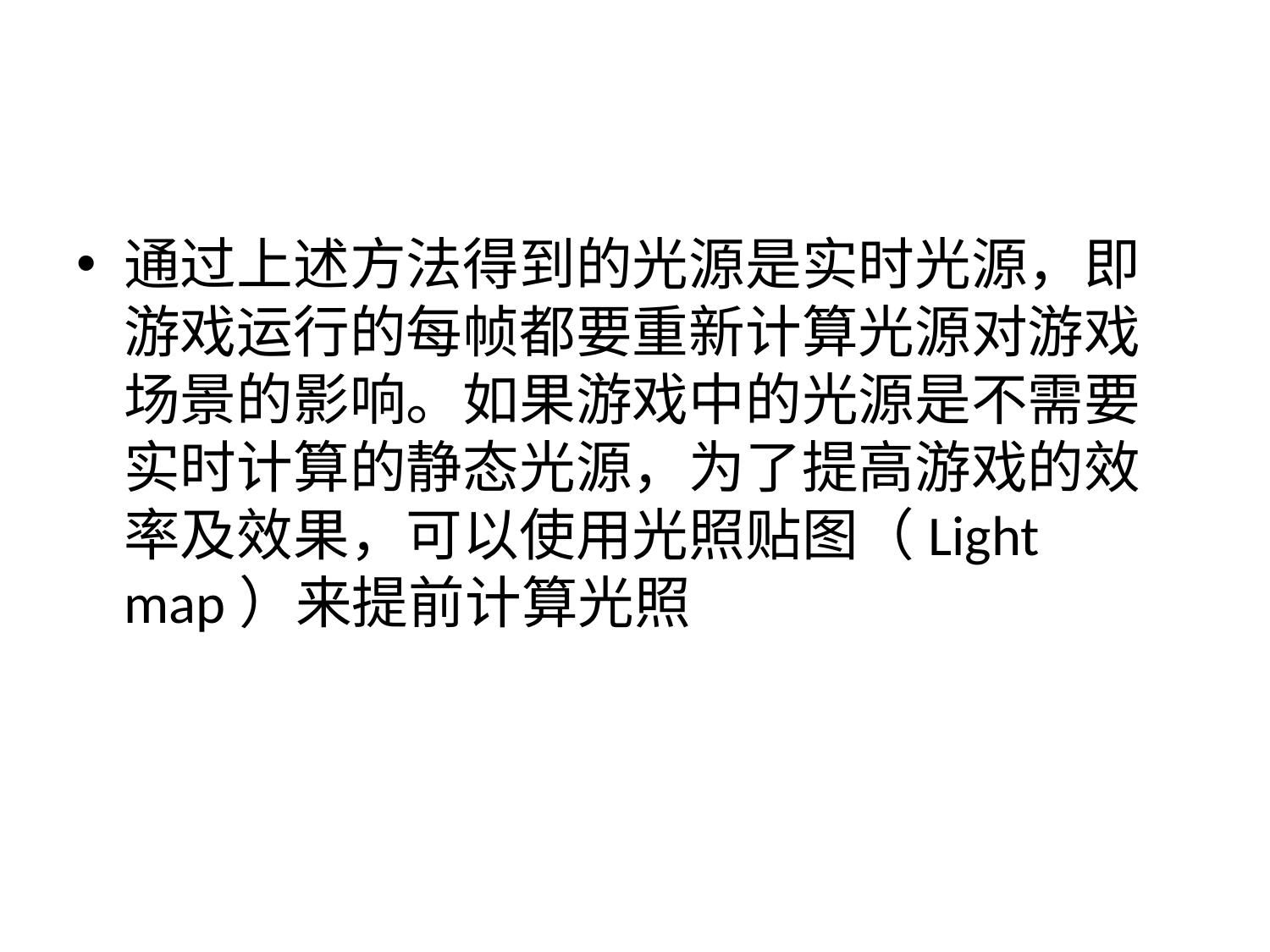

#
通过上述方法得到的光源是实时光源，即游戏运行的每帧都要重新计算光源对游戏场景的影响。如果游戏中的光源是不需要实时计算的静态光源，为了提高游戏的效率及效果，可以使用光照贴图（Light map）来提前计算光照